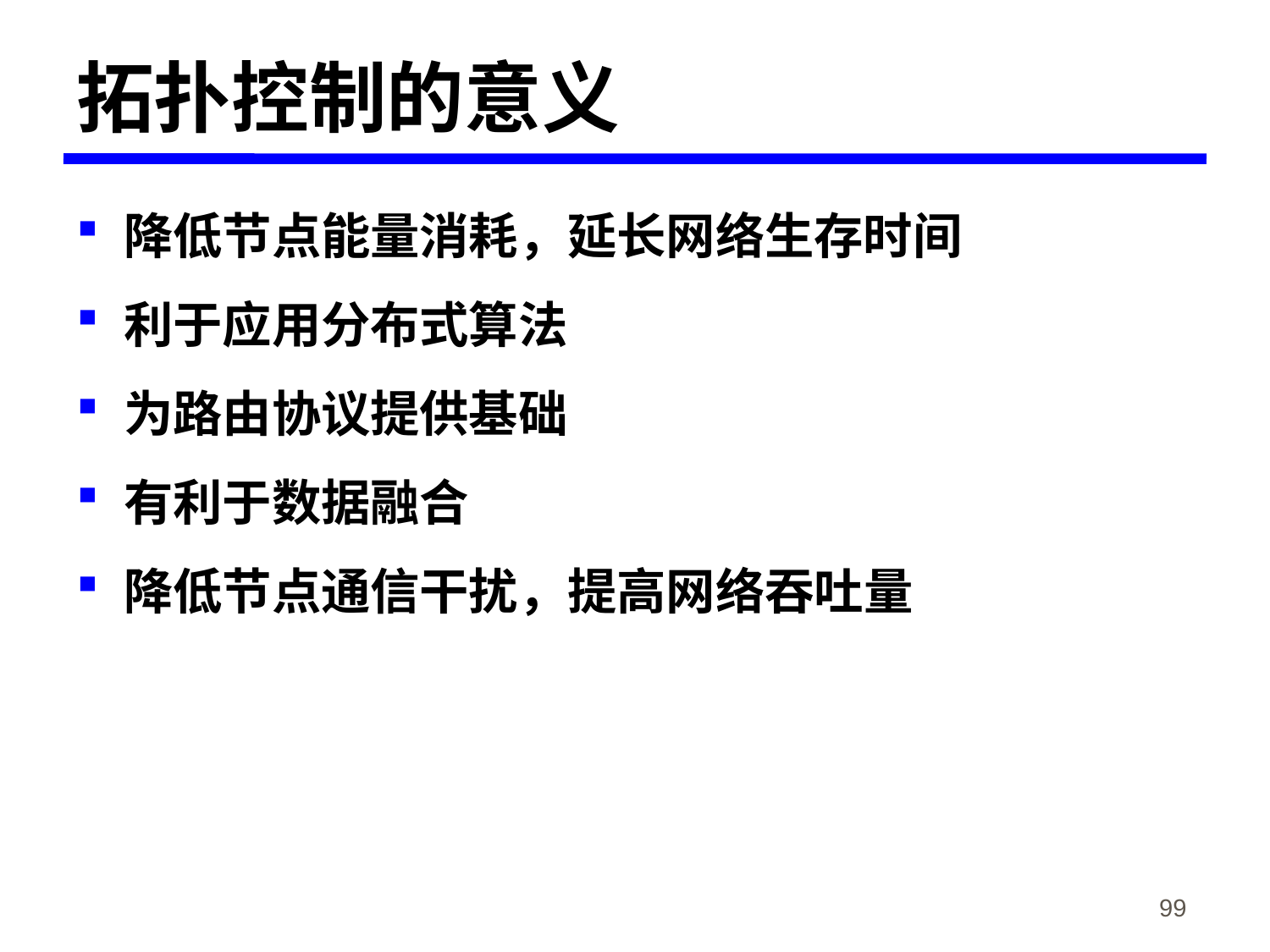

# 拓扑控制的意义
降低节点能量消耗，延长网络生存时间
利于应用分布式算法
为路由协议提供基础
有利于数据融合
降低节点通信干扰，提高网络吞吐量
《物联网概论》-韩毅刚
99